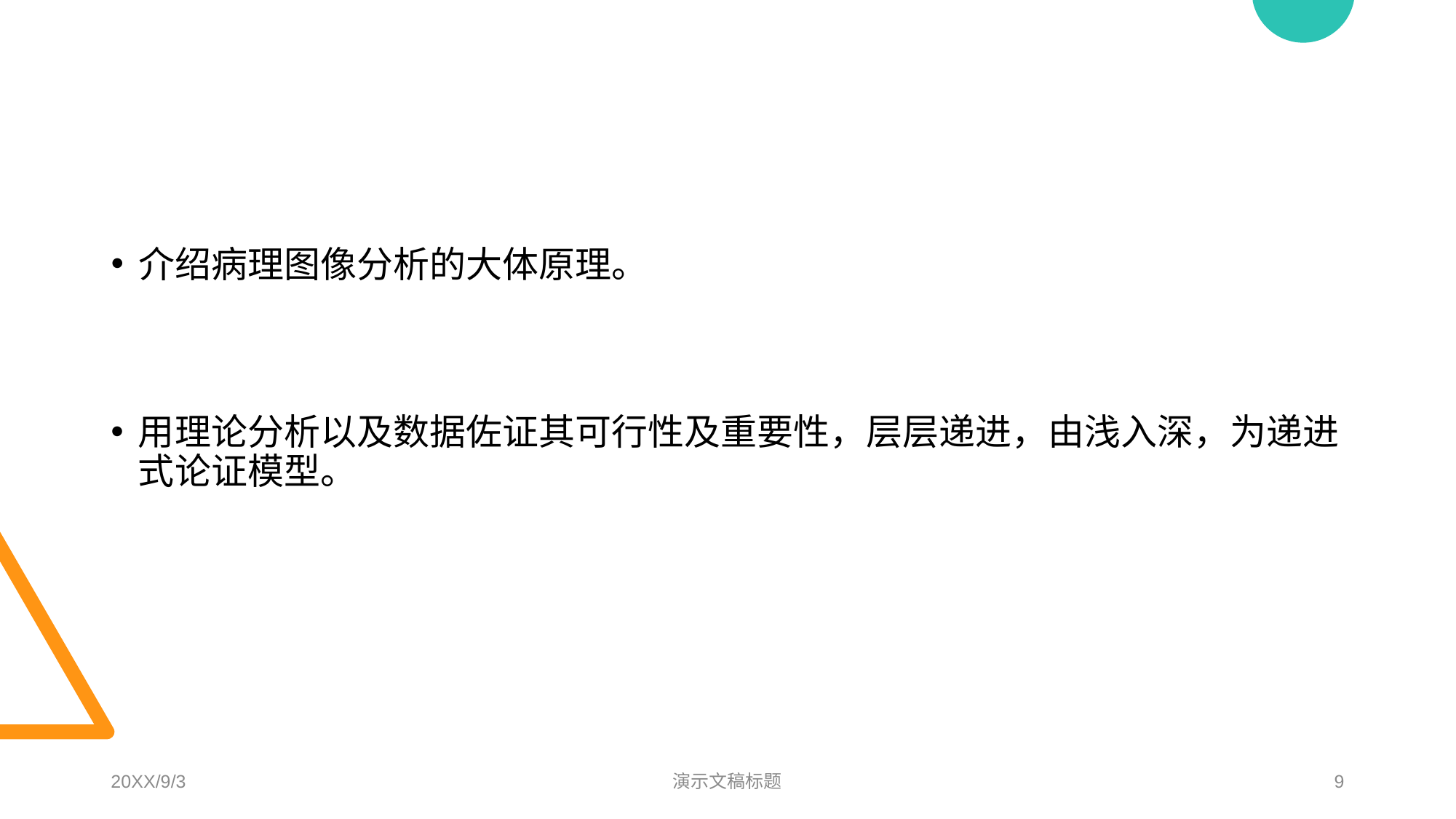

#

介绍病理图像分析的大体原理。
用理论分析以及数据佐证其可行性及重要性，层层递进，由浅入深，为递进式论证模型。
20XX/9/3
演示文稿标题
9